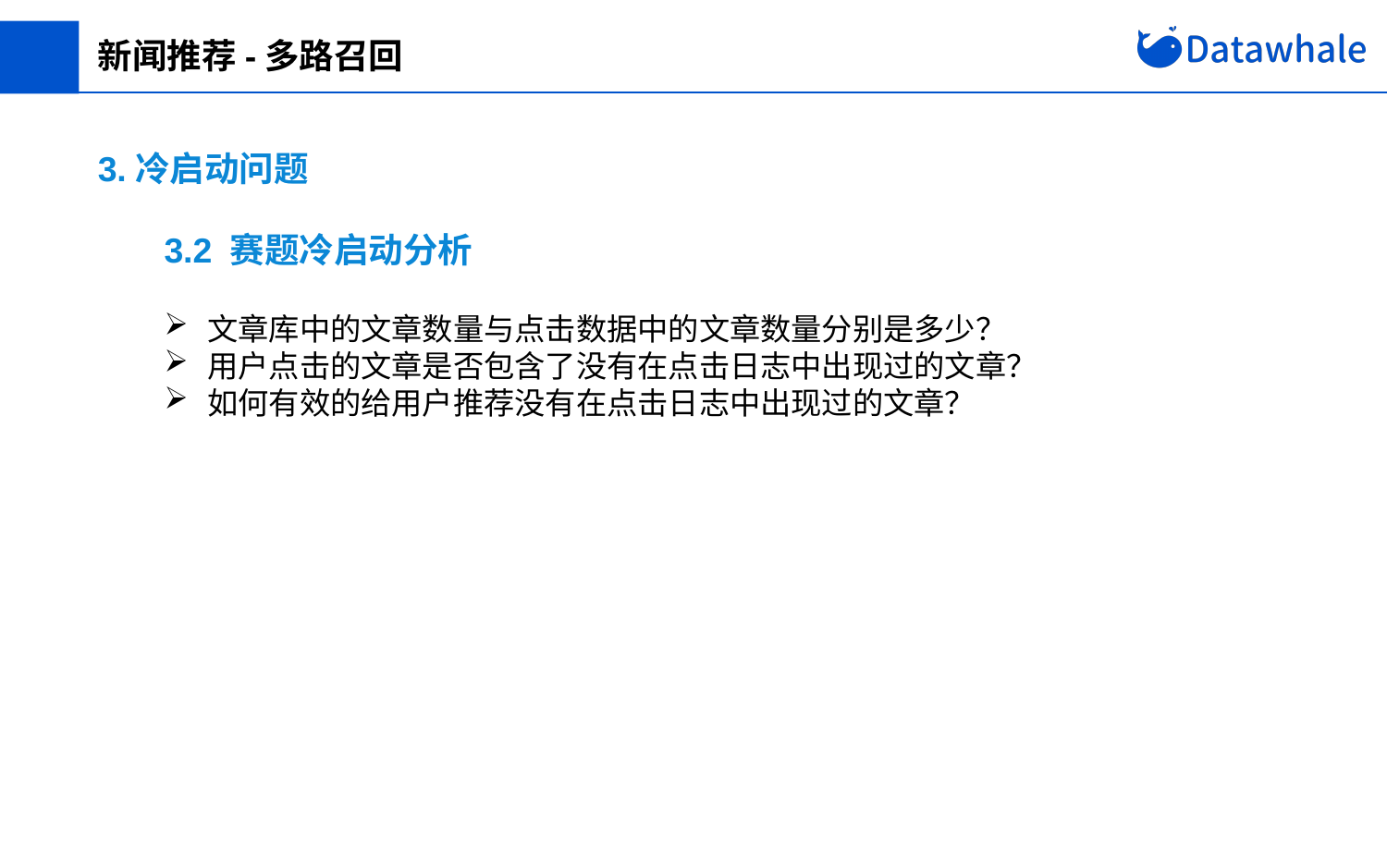

新闻推荐-多路召回
3.冷启动问题
3.2 赛题冷启动分析
文章库中的文章数量与点击数据中的文章数量分别是多少？
用户点击的文章是否包含了没有在点击日志中出现过的文章？
如何有效的给用户推荐没有在点击日志中出现过的文章？